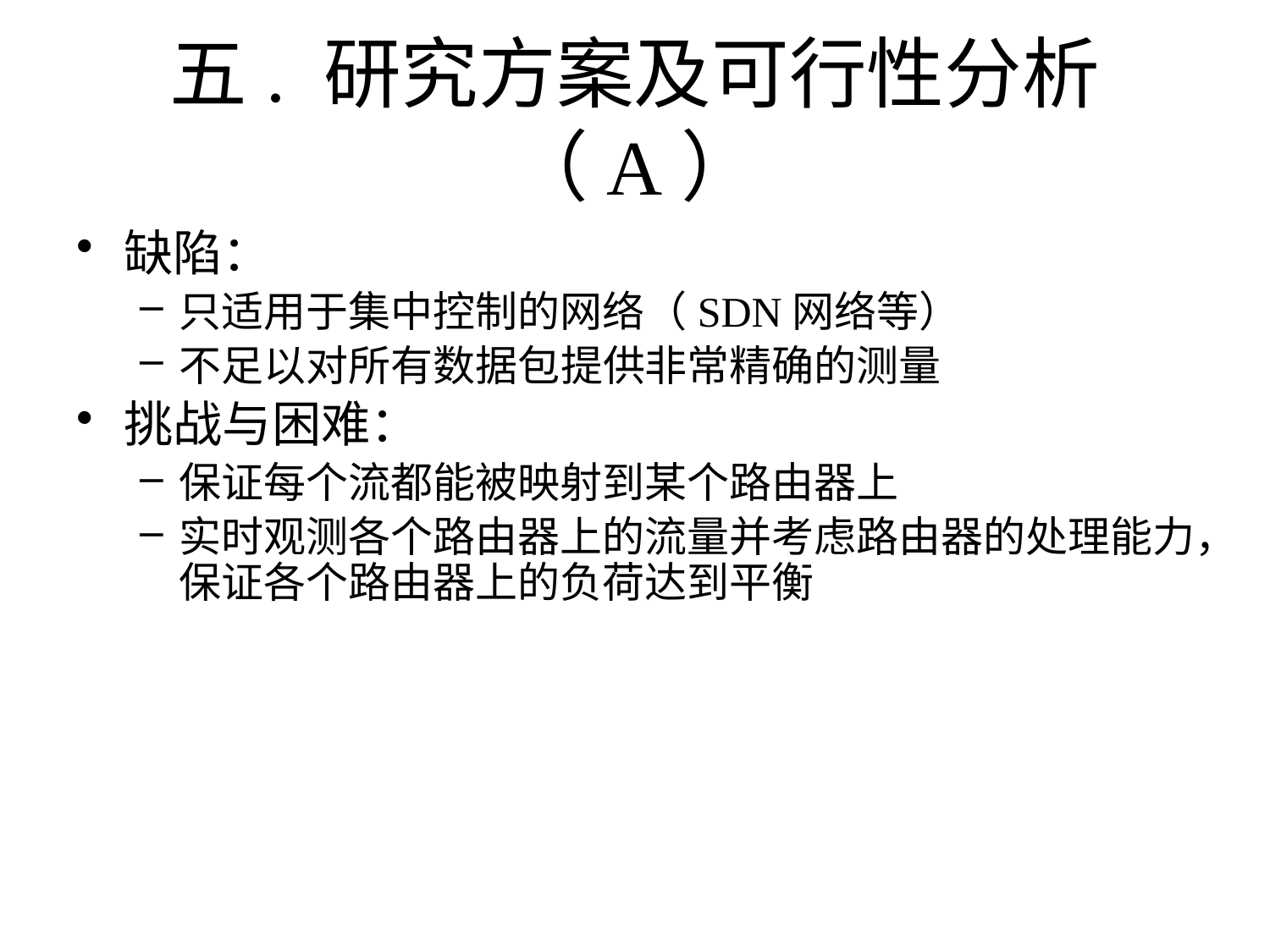

# 五. 研究方案及可行性分析（A）
缺陷：
只适用于集中控制的网络（SDN网络等）
不足以对所有数据包提供非常精确的测量
挑战与困难：
保证每个流都能被映射到某个路由器上
实时观测各个路由器上的流量并考虑路由器的处理能力，保证各个路由器上的负荷达到平衡